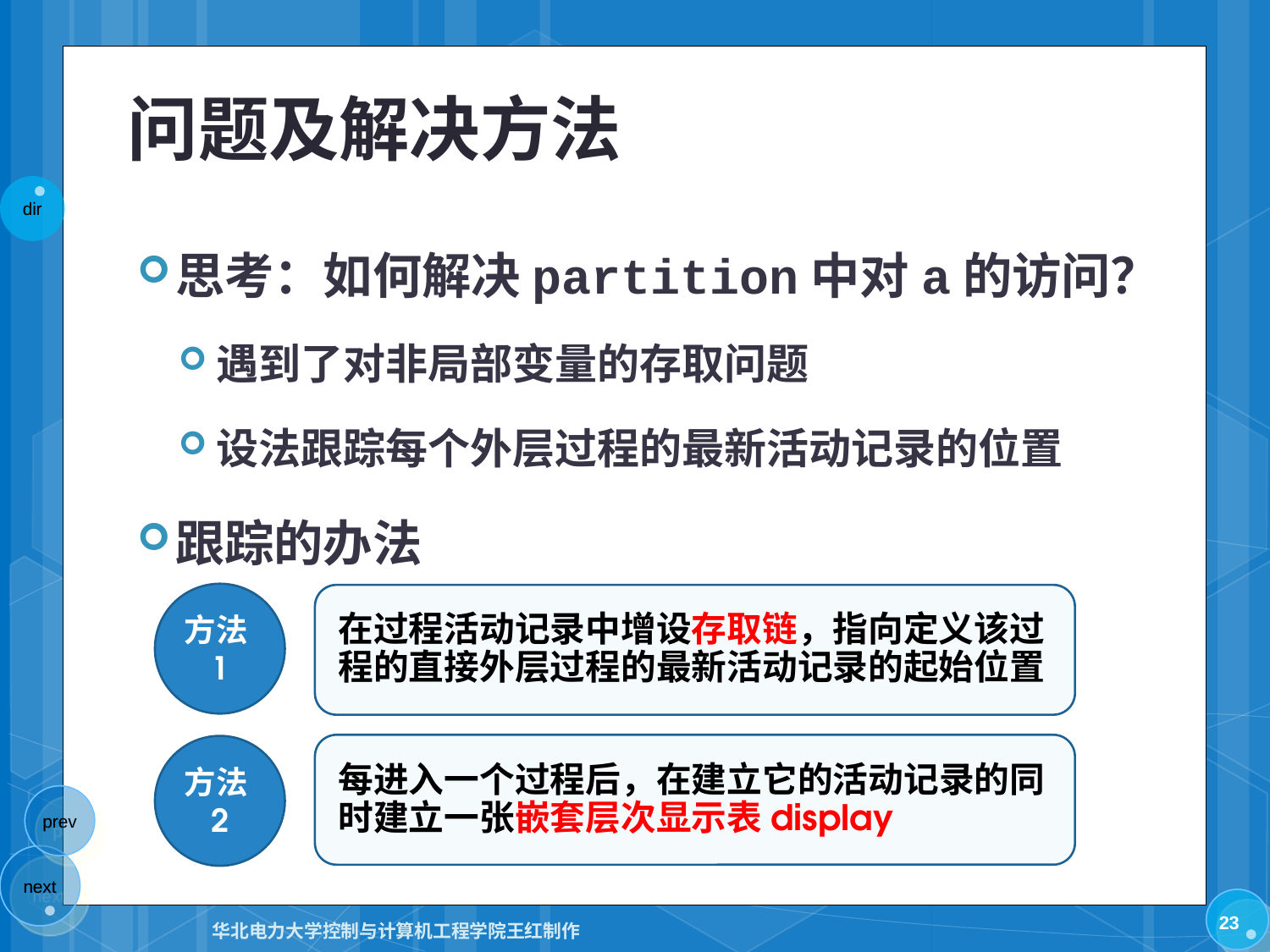

# 问题及解决方法
思考：如何解决partition中对a的访问？
遇到了对非局部变量的存取问题
设法跟踪每个外层过程的最新活动记录的位置
跟踪的办法
方法1
在过程活动记录中增设存取链，指向定义该过程的直接外层过程的最新活动记录的起始位置
每进入一个过程后，在建立它的活动记录的同时建立一张嵌套层次显示表display
方法2
23
华北电力大学控制与计算机工程学院王红制作